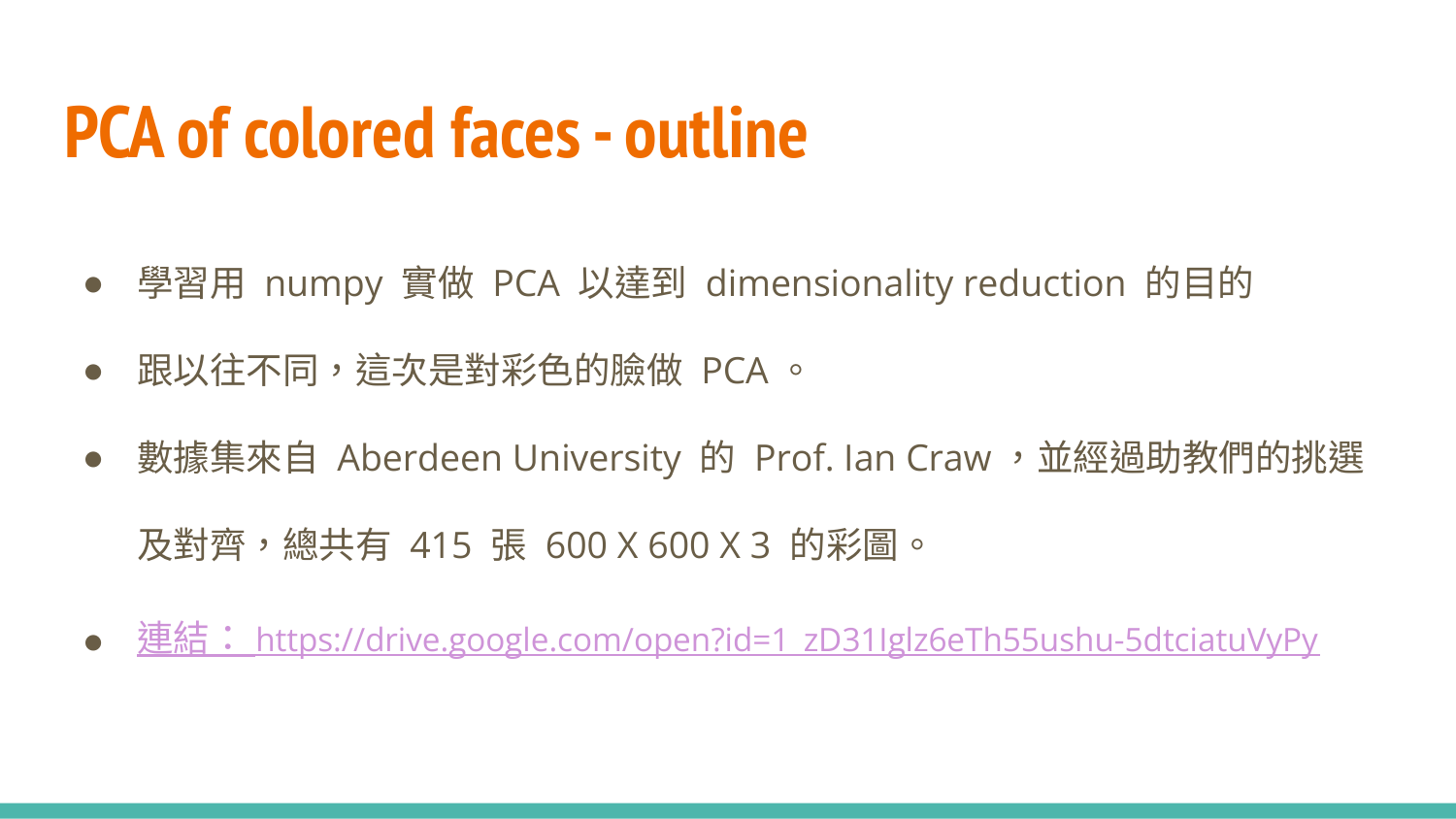

# PCA of colored faces - outline
學習用 numpy 實做 PCA 以達到 dimensionality reduction 的目的
跟以往不同，這次是對彩色的臉做 PCA。
數據集來自 Aberdeen University 的 Prof. Ian Craw，並經過助教們的挑選及對齊，總共有 415 張 600 X 600 X 3 的彩圖。
連結： https://drive.google.com/open?id=1_zD31Iglz6eTh55ushu-5dtciatuVyPy